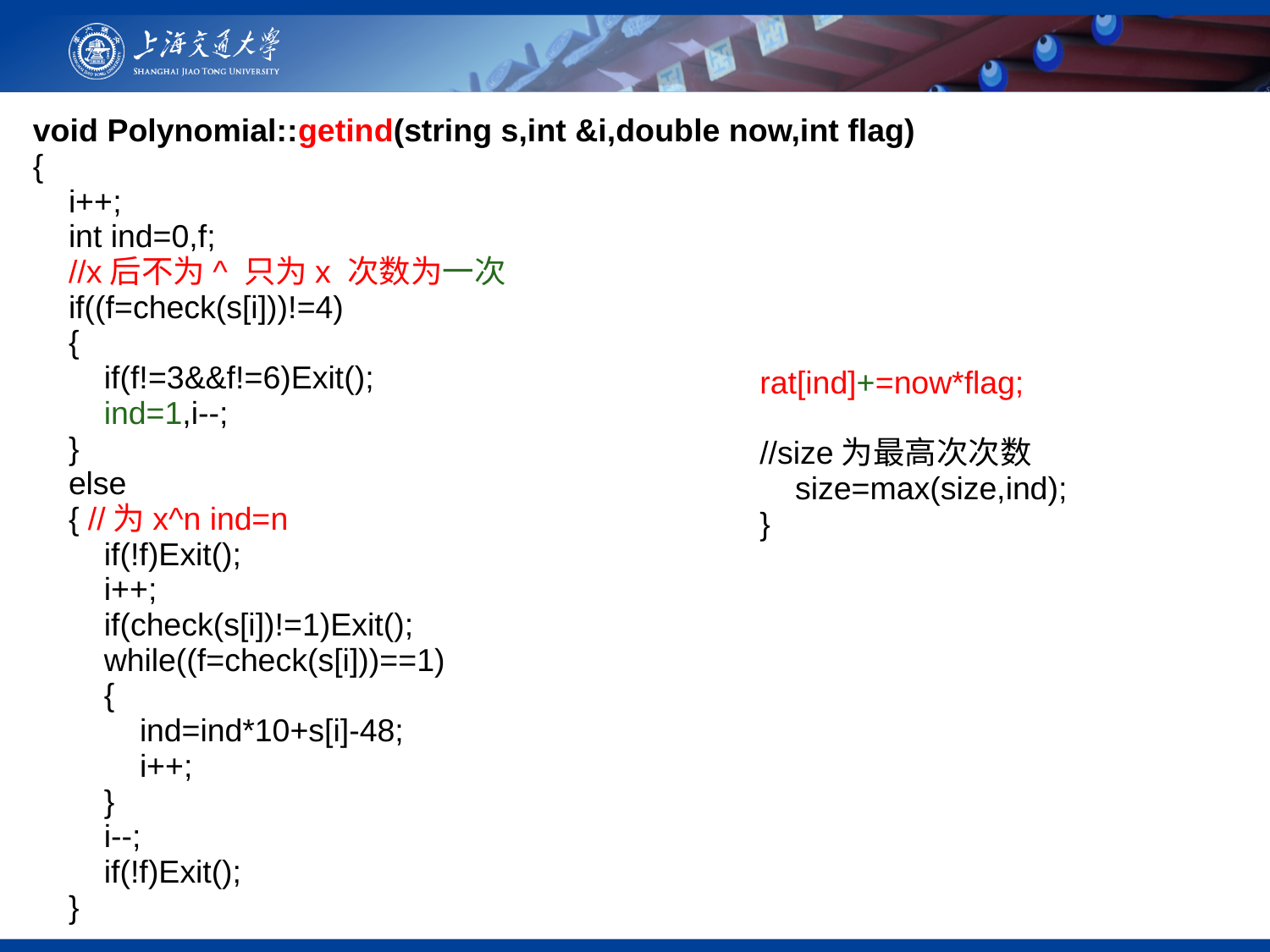

20
void Polynomial::getind(string s,int &i,double now,int flag)
{
    i++;
    int ind=0,f;
    //x后不为^ 只为x 次数为一次
    if((f=check(s[i]))!=4)
    {
        if(f!=3&&f!=6)Exit();
        ind=1,i--;
    }
    else
    { //为x^n ind=n
        if(!f)Exit();
        i++;
        if(check(s[i])!=1)Exit();
        while((f=check(s[i]))==1)
        {
            ind=ind*10+s[i]-48;
            i++;
        }
        i--;
        if(!f)Exit();
    }

rat[ind]+=now*flag;

//size为最高次次数
    size=max(size,ind);
}